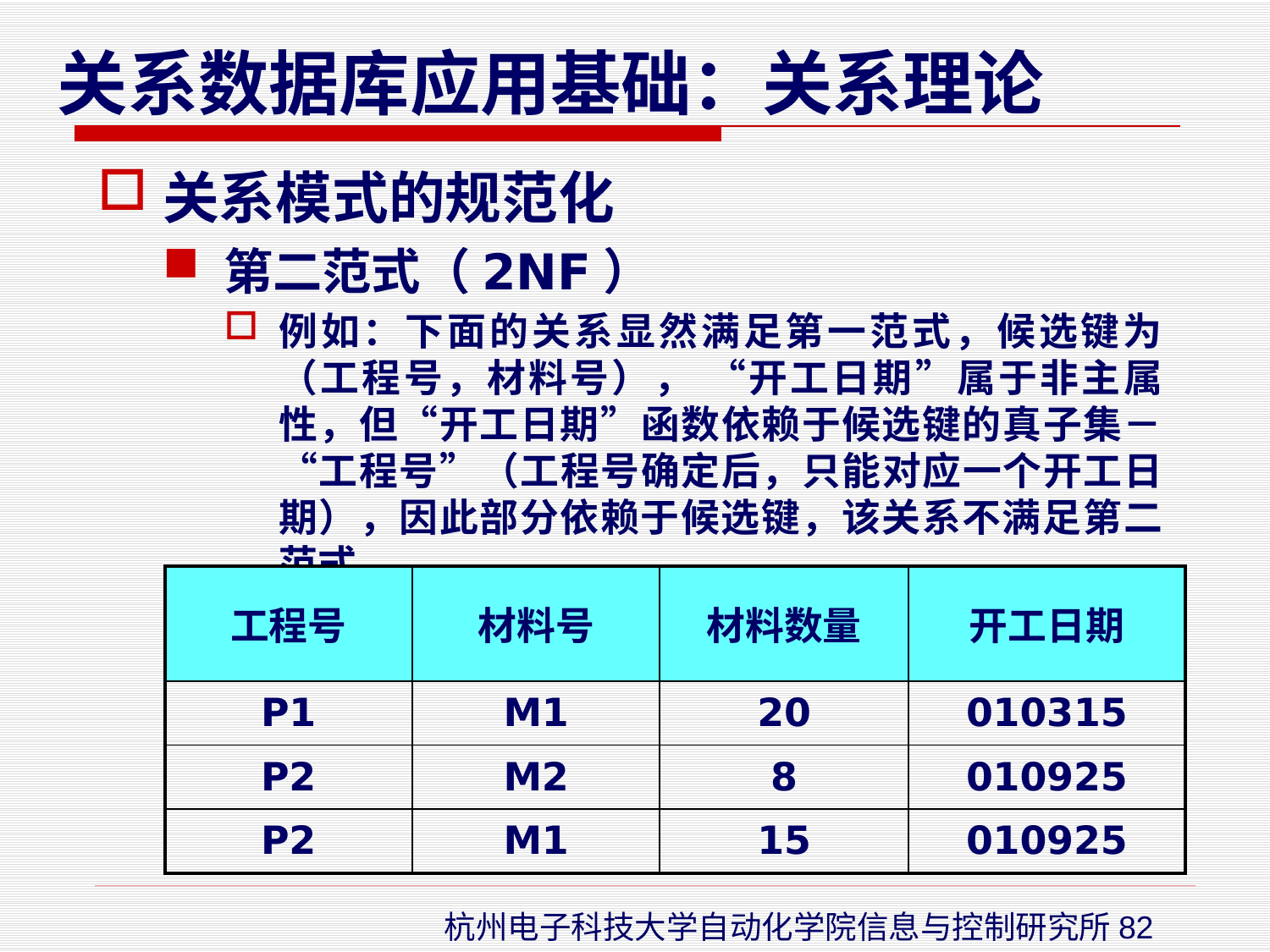

关系模式的规范化
第二范式（2NF）
例如：下面的关系显然满足第一范式，候选键为（工程号，材料号）， “开工日期”属于非主属性，但“开工日期”函数依赖于候选键的真子集－“工程号”（工程号确定后，只能对应一个开工日期），因此部分依赖于候选键，该关系不满足第二范式。
| 工程号 | 材料号 | 材料数量 | 开工日期 |
| --- | --- | --- | --- |
| P1 | M1 | 20 | 010315 |
| P2 | M2 | 8 | 010925 |
| P2 | M1 | 15 | 010925 |